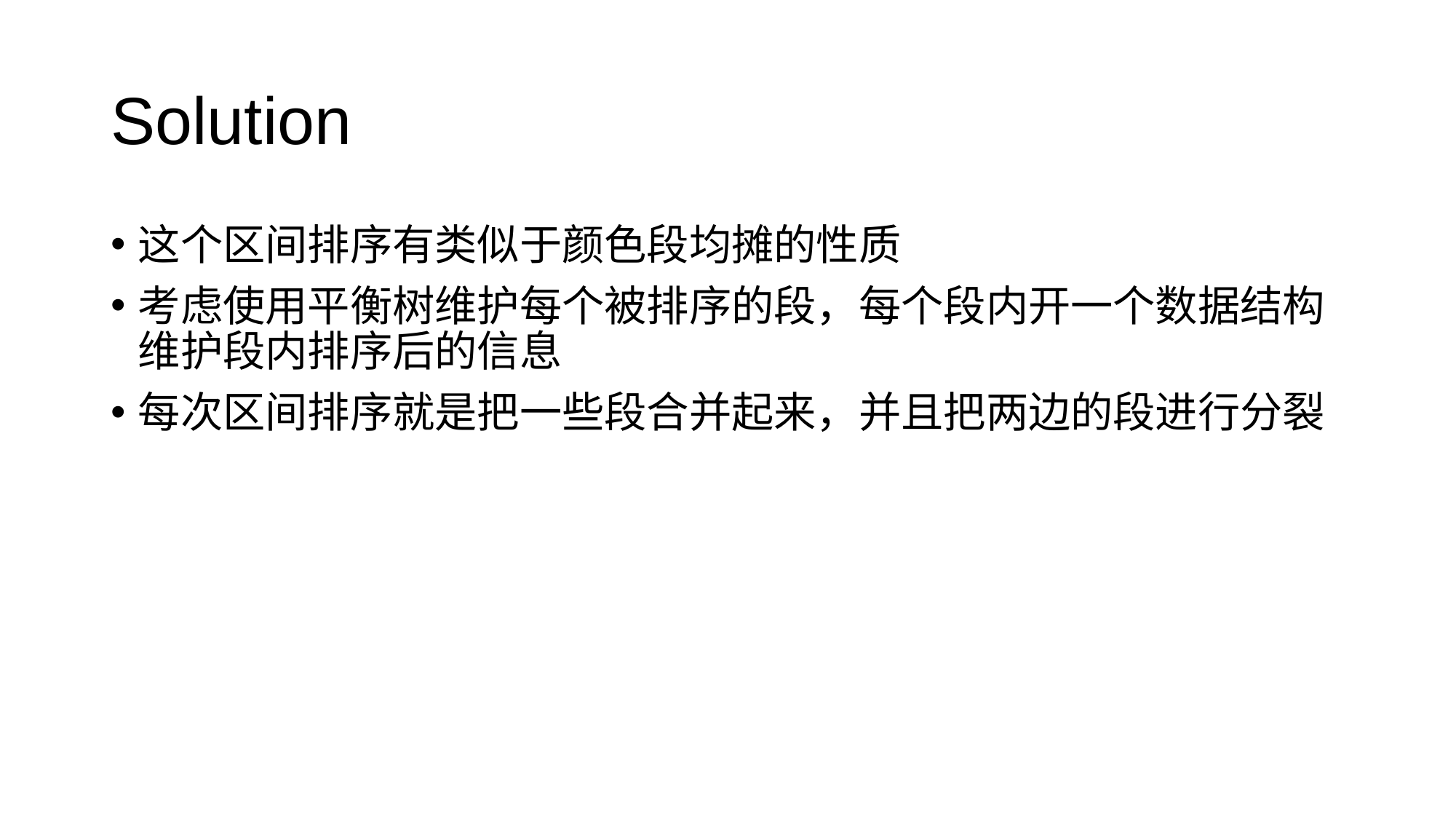

# Solution
这个区间排序有类似于颜色段均摊的性质
考虑使用平衡树维护每个被排序的段，每个段内开一个数据结构维护段内排序后的信息
每次区间排序就是把一些段合并起来，并且把两边的段进行分裂